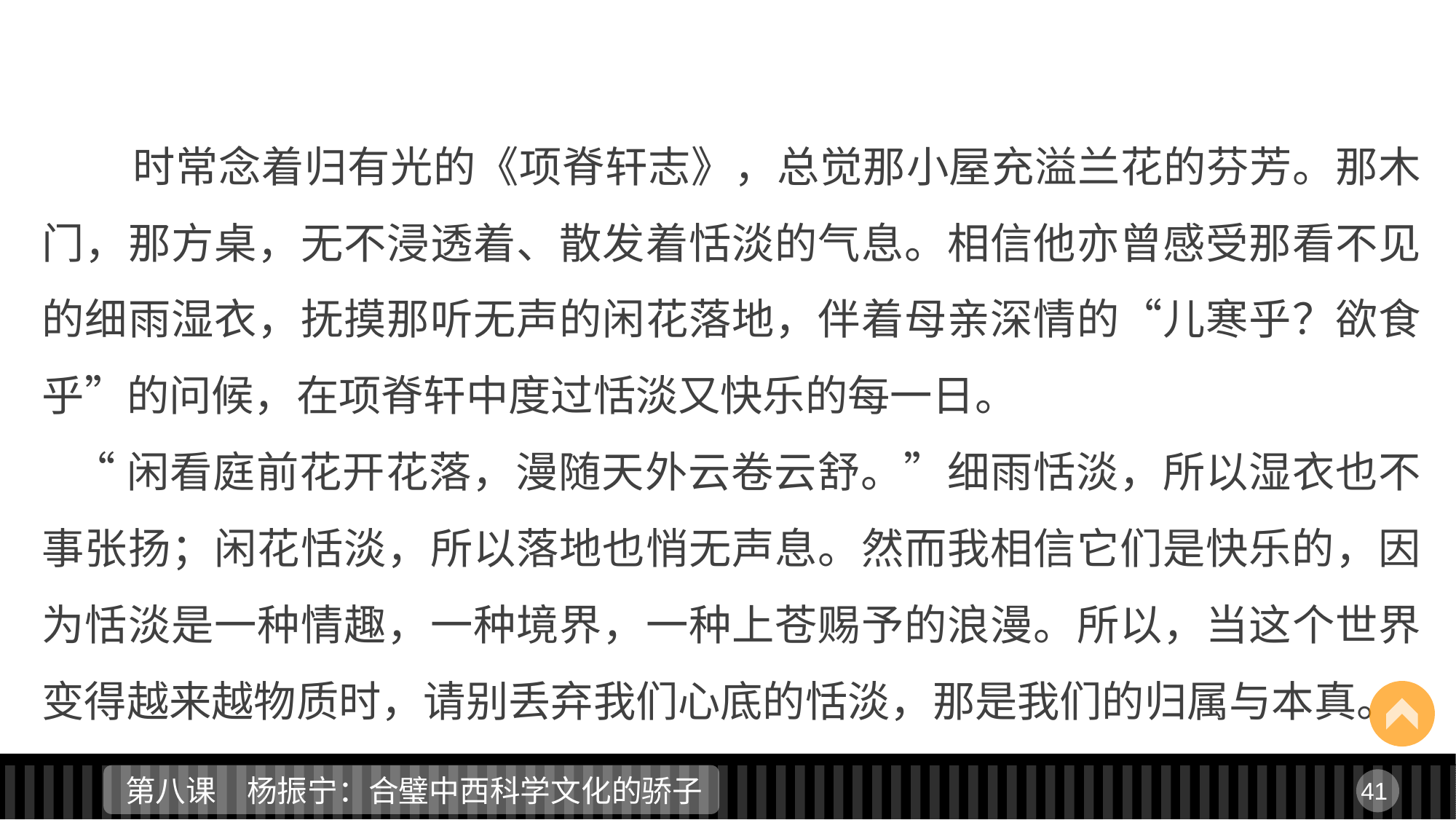

时常念着归有光的《项脊轩志》，总觉那小屋充溢兰花的芬芳。那木门，那方桌，无不浸透着、散发着恬淡的气息。相信他亦曾感受那看不见的细雨湿衣，抚摸那听无声的闲花落地，伴着母亲深情的“儿寒乎？欲食乎”的问候，在项脊轩中度过恬淡又快乐的每一日。
   “闲看庭前花开花落，漫随天外云卷云舒。”细雨恬淡，所以湿衣也不事张扬；闲花恬淡，所以落地也悄无声息。然而我相信它们是快乐的，因为恬淡是一种情趣，一种境界，一种上苍赐予的浪漫。所以，当这个世界变得越来越物质时，请别丢弃我们心底的恬淡，那是我们的归属与本真。